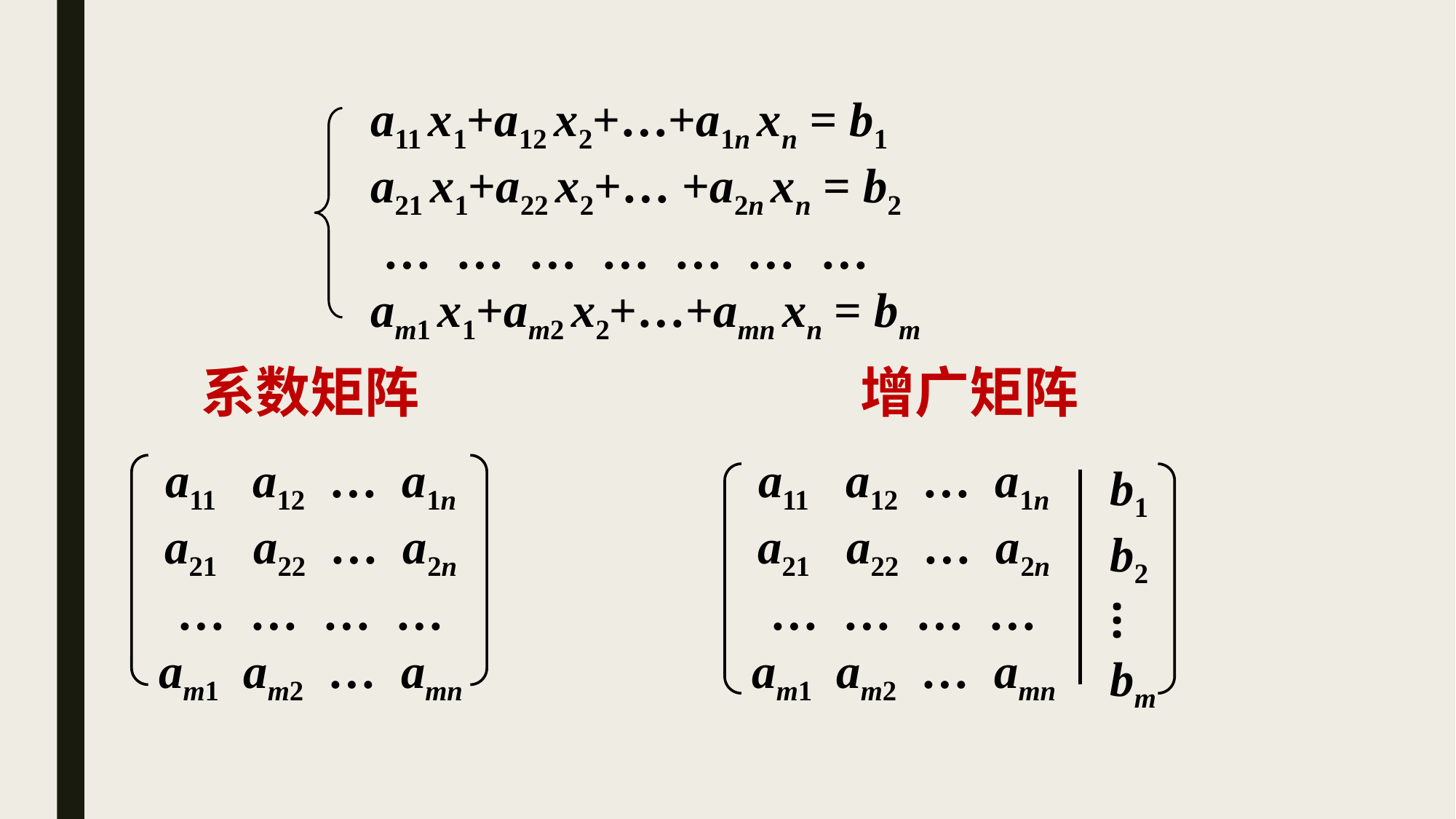

a11 x1+a12 x2+…+a1n xn = b1
a21 x1+a22 x2+… +a2n xn = b2
 …  …  …  …  …  …  …
am1 x1+am2 x2+…+amn xn = bm

系数矩阵
增广矩阵
a11   a12  …  a1n
a21   a22  …  a2n
…  …  …  …
am1  am2  …  amn
a11   a12  …  a1n
a21   a22  …  a2n
…  …  …  …
am1  am2  …  amn
b1
b2
⁝
bm